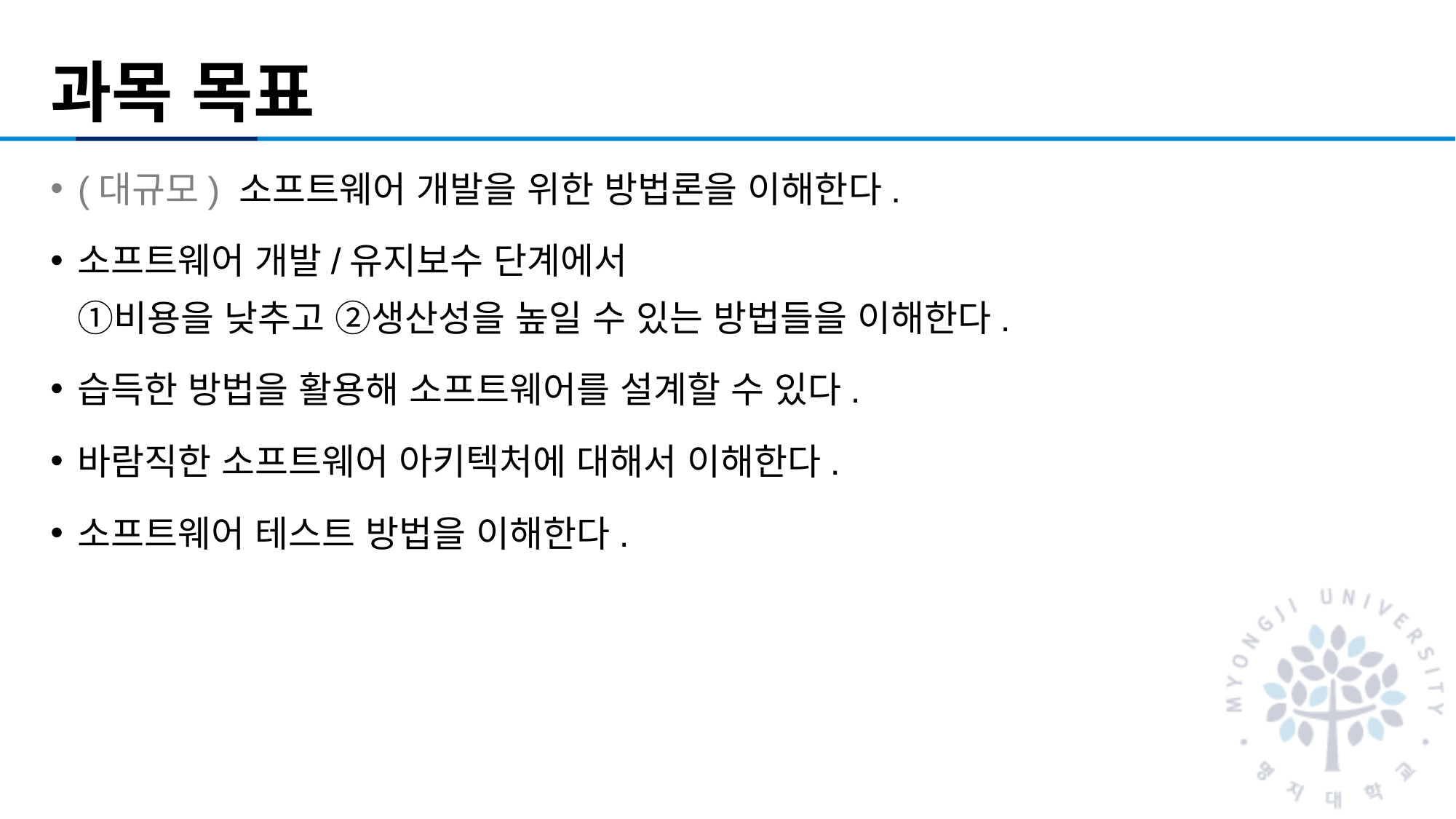

# 과목 목표
(대규모) 소프트웨어 개발을 위한 방법론을 이해한다.
소프트웨어 개발/유지보수 단계에서
①비용을 낮추고 ②생산성을 높일 수 있는 방법들을 이해한다.
습득한 방법을 활용해 소프트웨어를 설계할 수 있다.
바람직한 소프트웨어 아키텍처에 대해서 이해한다.
소프트웨어 테스트 방법을 이해한다.